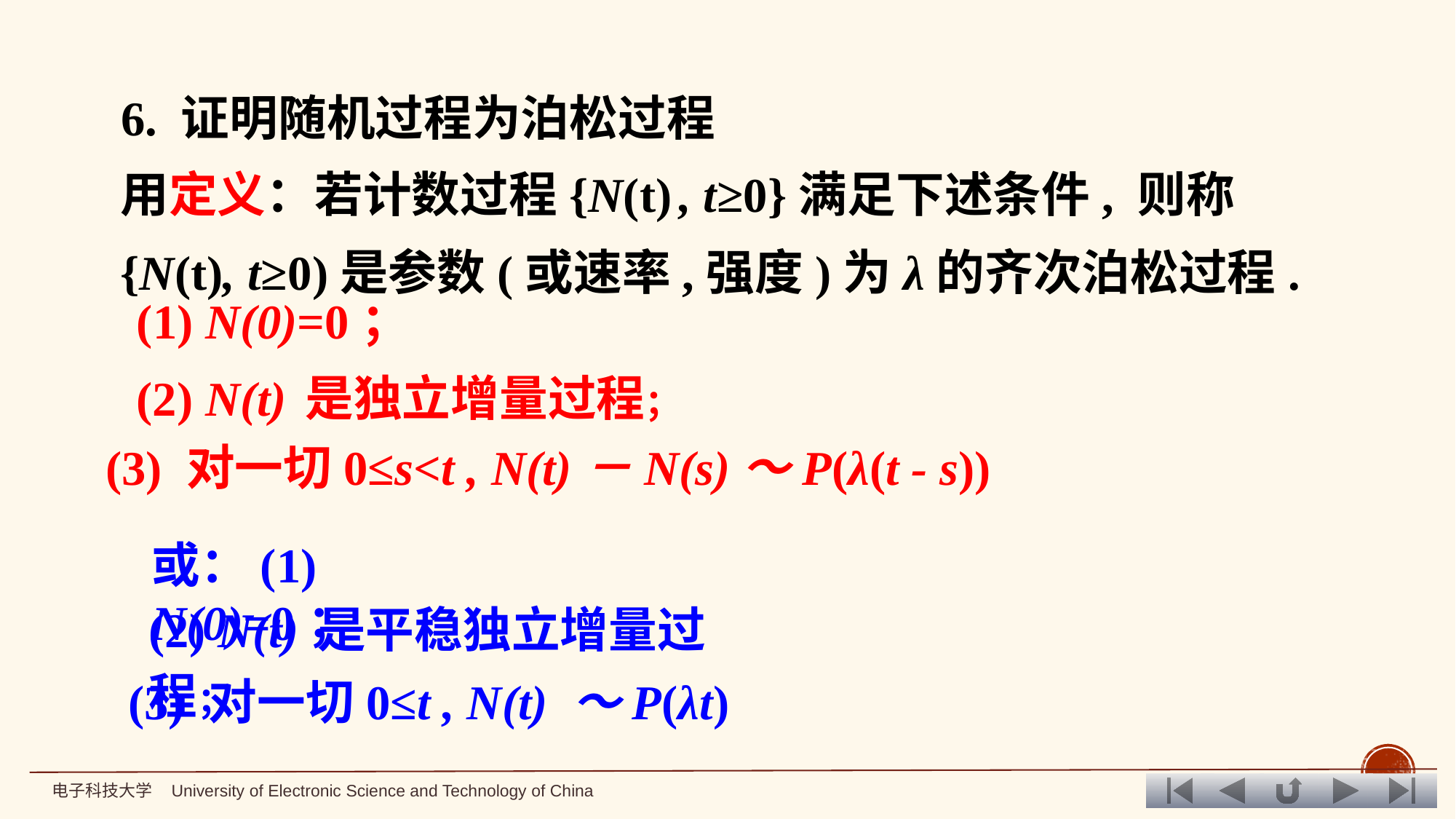

6. 证明随机过程为泊松过程
用定义：若计数过程{N(t) , t≥0}满足下述条件, 则称{N(t), t≥0)是参数(或速率,强度)为λ的齐次泊松过程.
(1) N(0)=0；
(2) N(t) 是独立增量过程；

(3) 对一切0≤s<t , N(t)－N(s)～P(λ(t - s))
或：(1) N(0)=0；
(2) N(t) 是平稳独立增量过程；

(3) 对一切0≤t , N(t) ～P(λt)

电子科技大学    University of Electronic Science and Technology of China